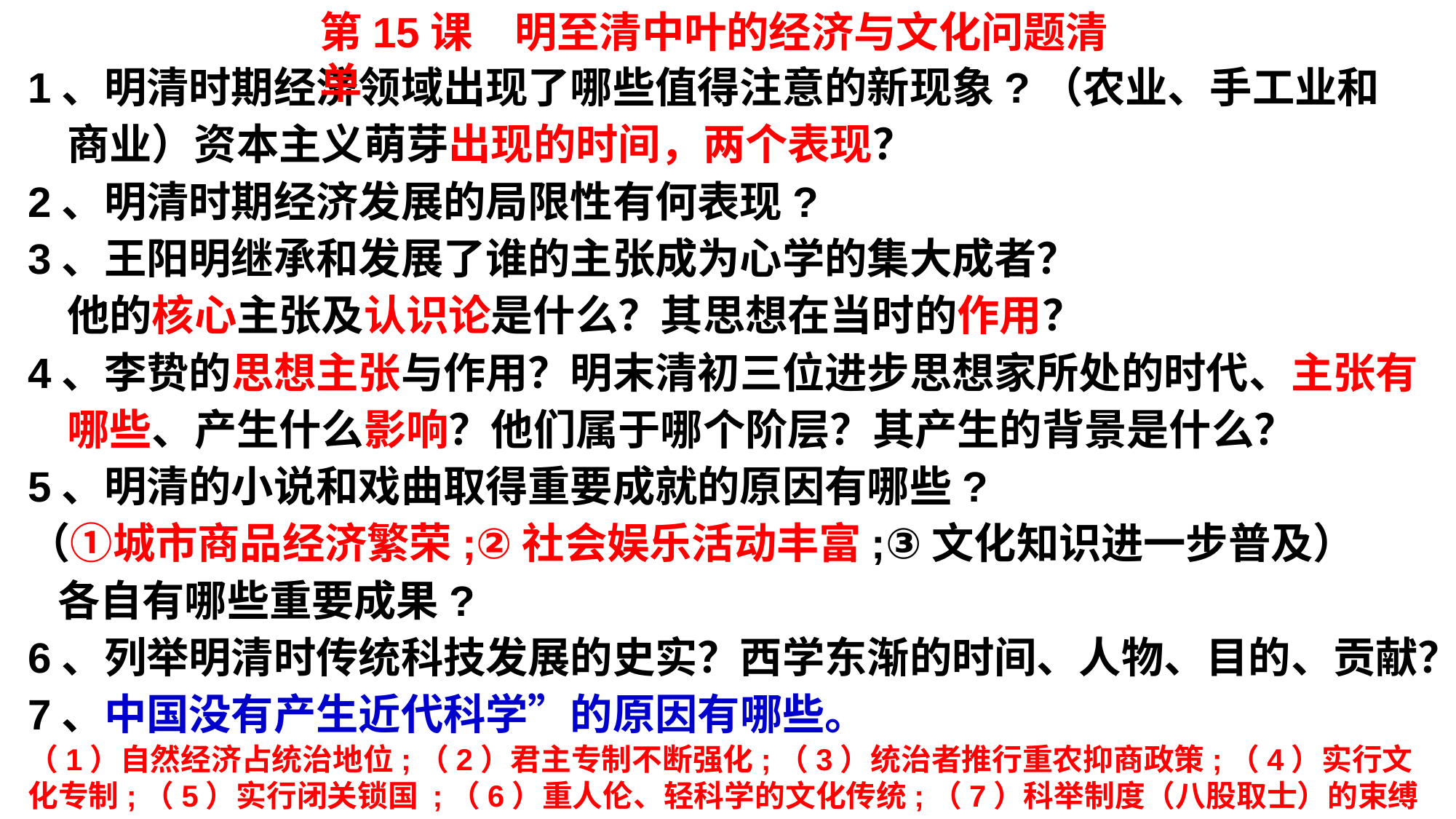

第15课　明至清中叶的经济与文化问题清单
1、明清时期经济领域出现了哪些值得注意的新现象?（农业、手工业和
   商业）资本主义萌芽出现的时间，两个表现？
2、明清时期经济发展的局限性有何表现?
3、王阳明继承和发展了谁的主张成为心学的集大成者？
   他的核心主张及认识论是什么？其思想在当时的作用？
4、李贽的思想主张与作用？明末清初三位进步思想家所处的时代、主张有
   哪些、产生什么影响？他们属于哪个阶层？其产生的背景是什么？
5、明清的小说和戏曲取得重要成就的原因有哪些?
（①城市商品经济繁荣;②社会娱乐活动丰富;③文化知识进一步普及）
  各自有哪些重要成果?
6、列举明清时传统科技发展的史实？西学东渐的时间、人物、目的、贡献？
7、中国没有产生近代科学”的原因有哪些。
（1）自然经济占统治地位;（2）君主专制不断强化;（3）统治者推行重农抑商政策;（4）实行文化专制;（5）实行闭关锁国 ;（6）重人伦、轻科学的文化传统;（7）科举制度（八股取士）的束缚